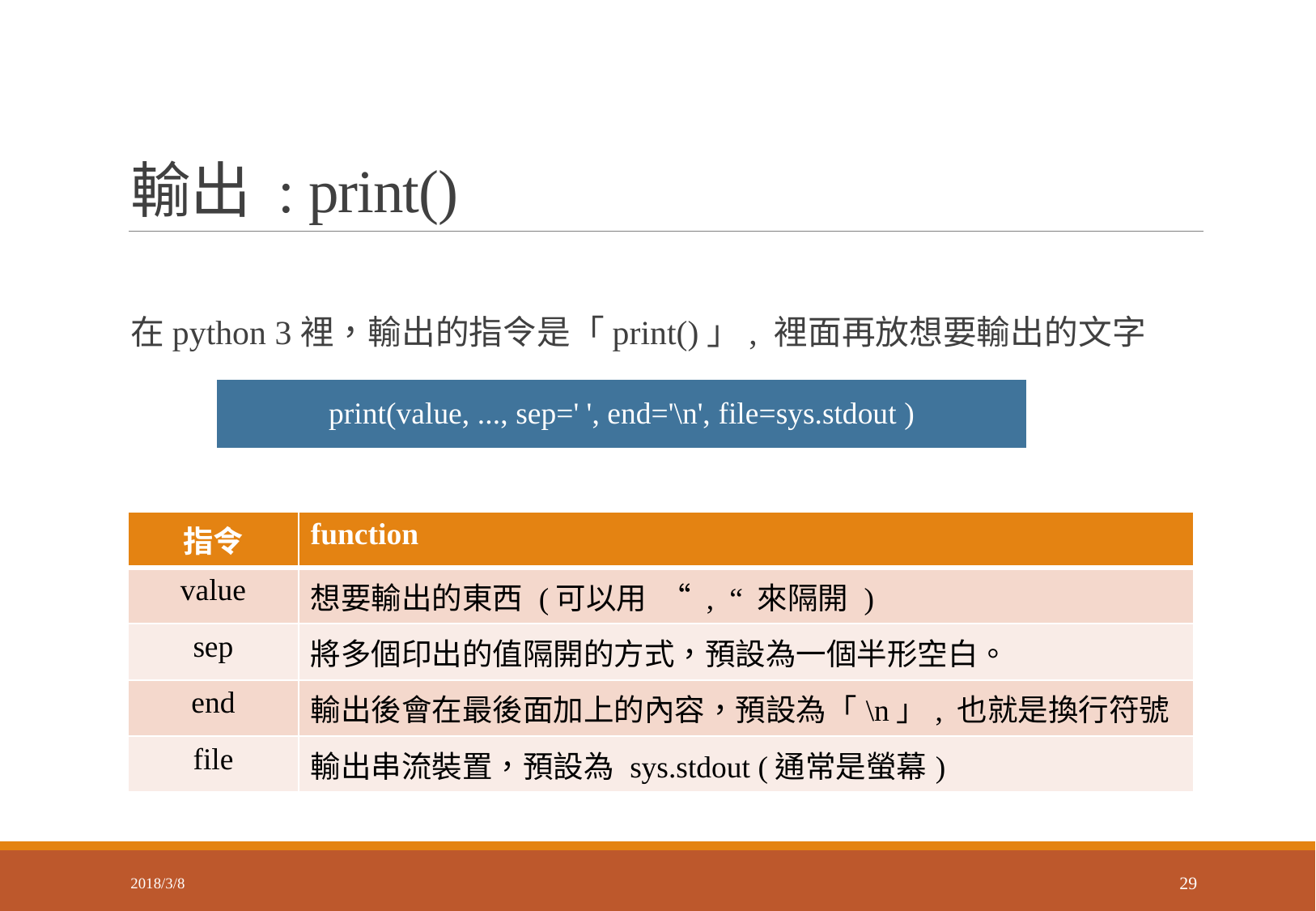

# 輸出 : print()

在python 3裡，輸出的指令是「print()」, 裡面再放想要輸出的文字

| print(value, ..., sep=' ', end='\n', file=sys.stdout ) |
| --- |
| 指令 | function |
| --- | --- |
| value | 想要輸出的東西 (可以用 “ , “ 來隔開 ) |
| sep | 將多個印出的值隔開的方式，預設為一個半形空白。 |
| end | 輸出後會在最後面加上的內容，預設為「\n」, 也就是換行符號 |
| file | 輸出串流裝置，預設為 sys.stdout (通常是螢幕) |
2018/3/8
29